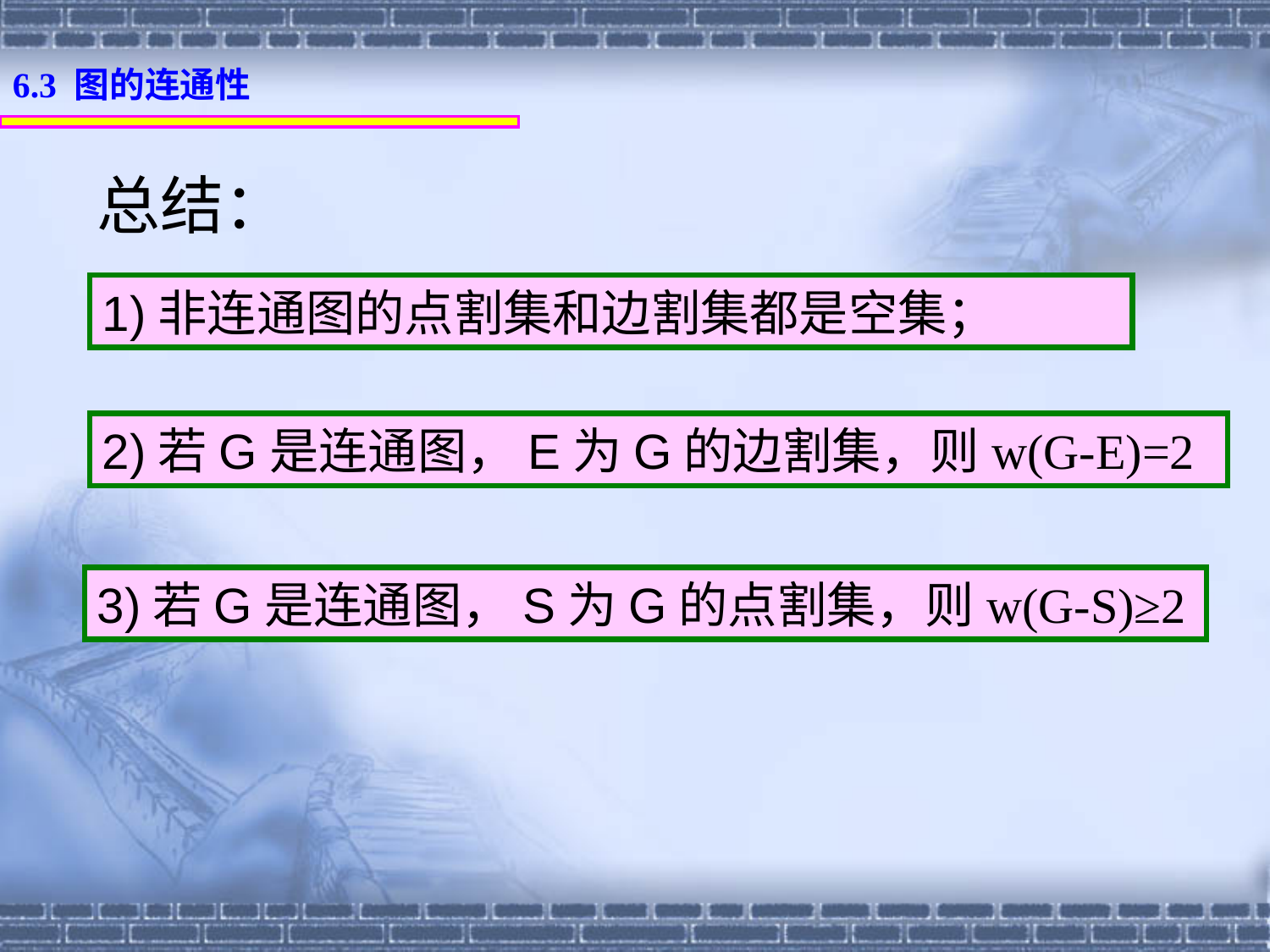

6.3 图的连通性

总结：
1)非连通图的点割集和边割集都是空集；
2)若G是连通图，E为G的边割集，则w(G-E)=2
3)若G是连通图，S为G的点割集，则w(G-S)≥2